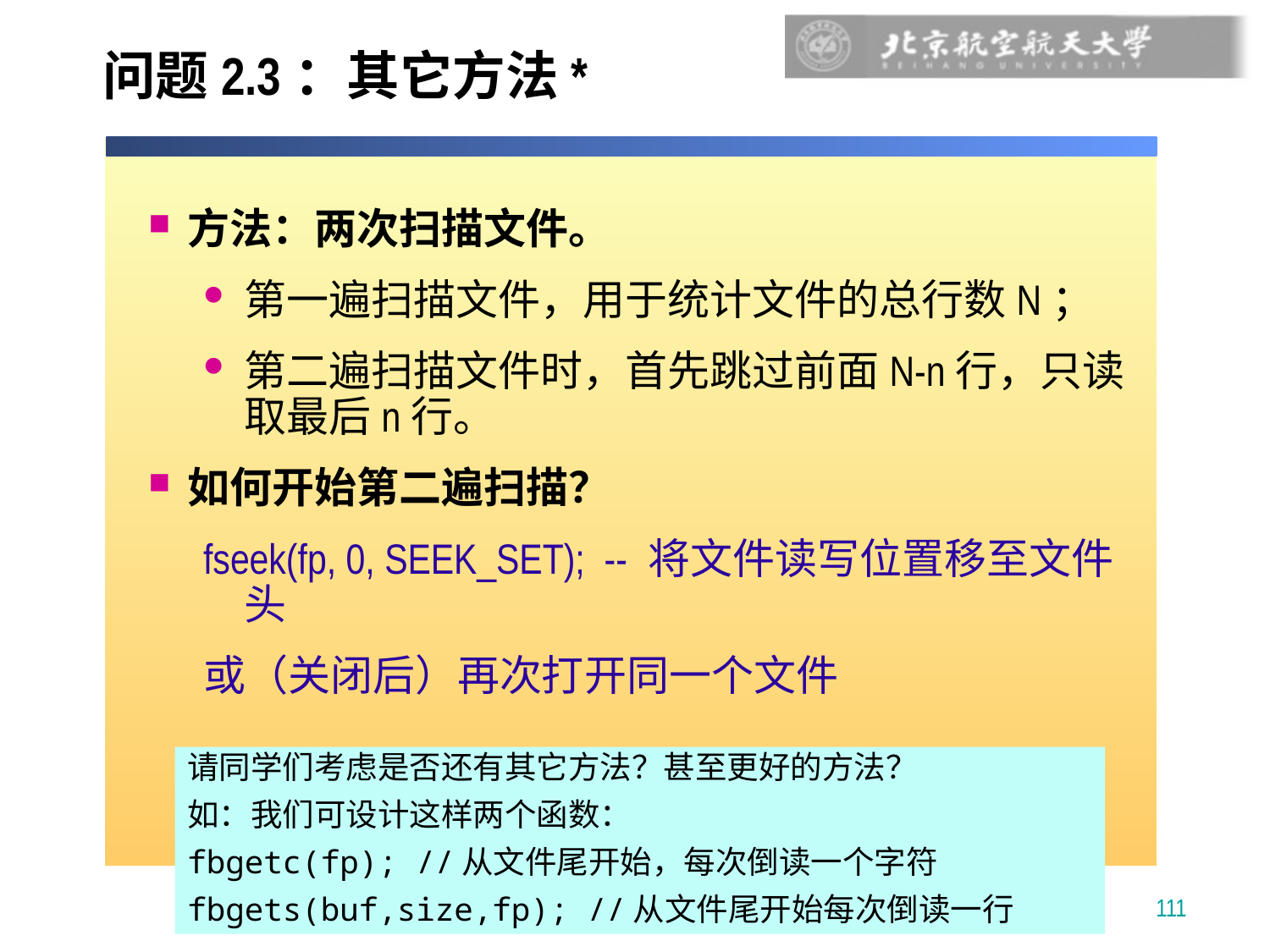

# 问题2.3：其它方法*
方法：两次扫描文件。
第一遍扫描文件，用于统计文件的总行数N；
第二遍扫描文件时，首先跳过前面N-n行，只读取最后n行。
如何开始第二遍扫描？
fseek(fp, 0, SEEK_SET);  -- 将文件读写位置移至文件头
或（关闭后）再次打开同一个文件
请同学们考虑是否还有其它方法？甚至更好的方法？
如：我们可设计这样两个函数：
fbgetc(fp); //从文件尾开始，每次倒读一个字符
fbgets(buf,size,fp); //从文件尾开始每次倒读一行
111